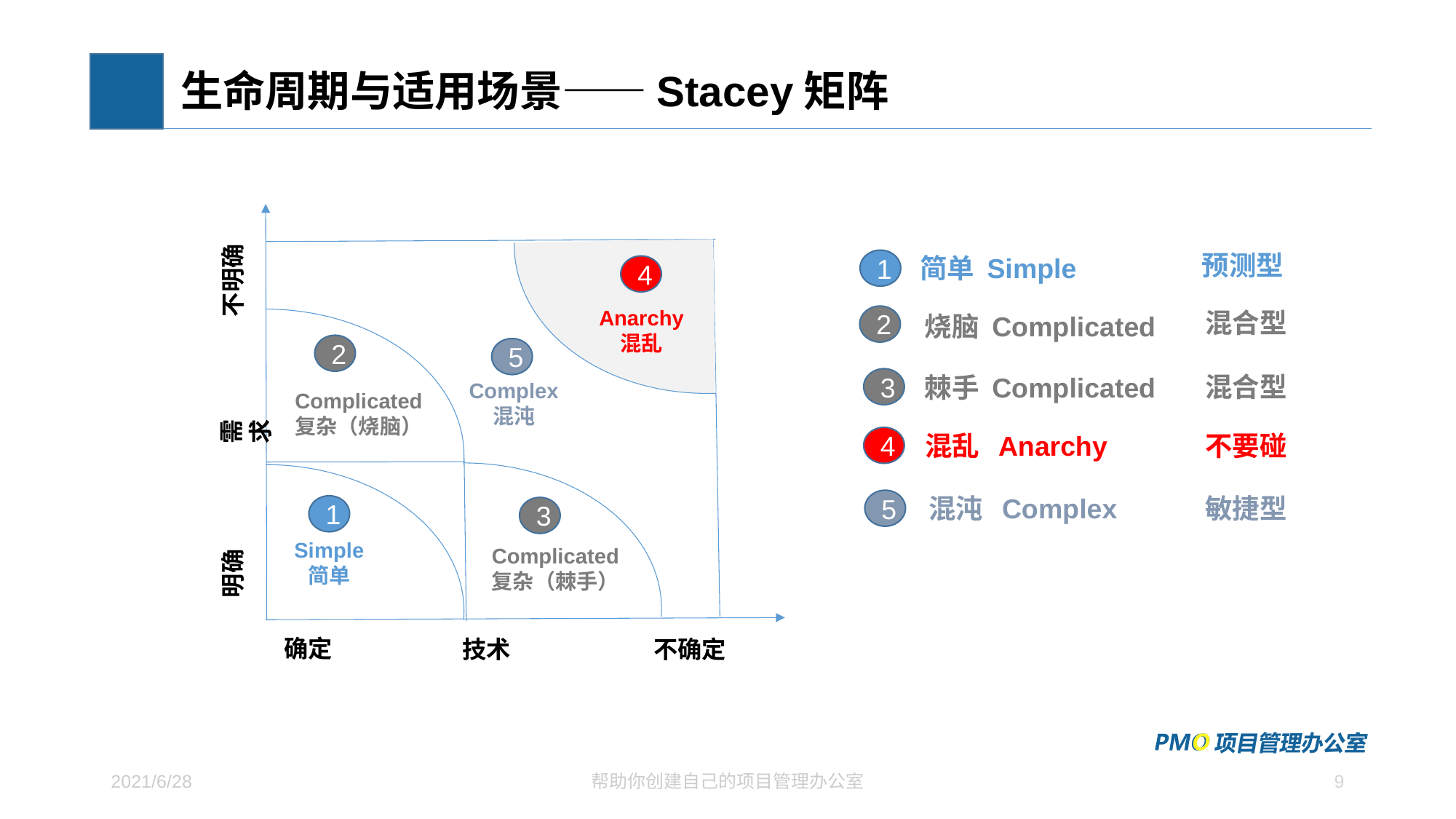

1
# 生命周期与适用场景——Stacey矩阵

预测型
不明确
简单 Simple
1
4
Anarchy
混乱
混合型
烧脑 Complicated
2

2
5
混合型
棘手 Complicated
3
Complex
混沌
Complicated
复杂（烧脑）
需求
混乱  Anarchy
不要碰
4

混沌  Complex
敏捷型
5
1
3
Simple
简单
Complicated
复杂（棘手）
明确
确定
技术
不确定
9
2021/6/28
帮助你创建自己的项目管理办公室